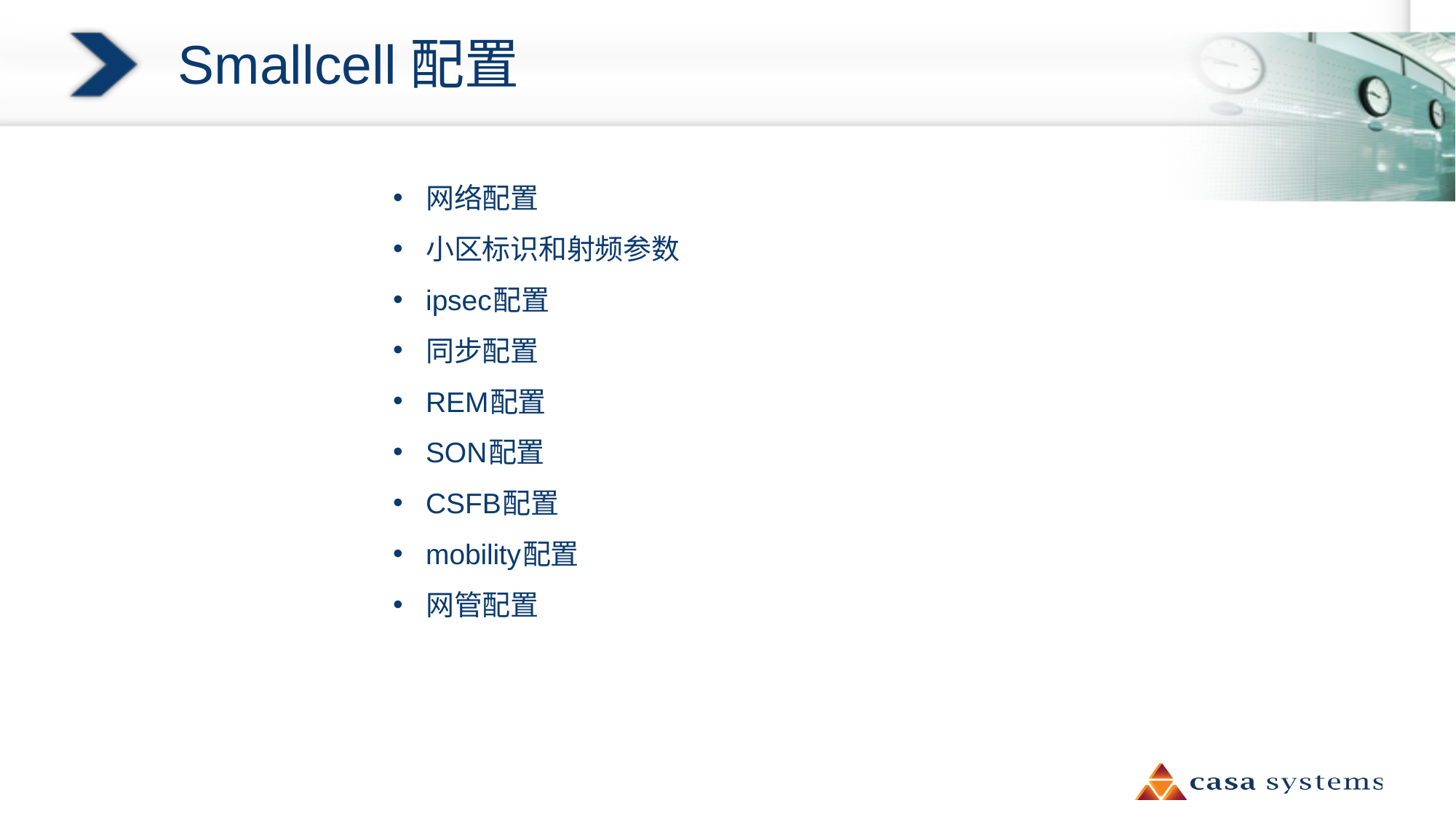

# Smallcell配置
网络配置
小区标识和射频参数
ipsec配置
同步配置
REM配置
SON配置
CSFB配置
mobility配置
网管配置